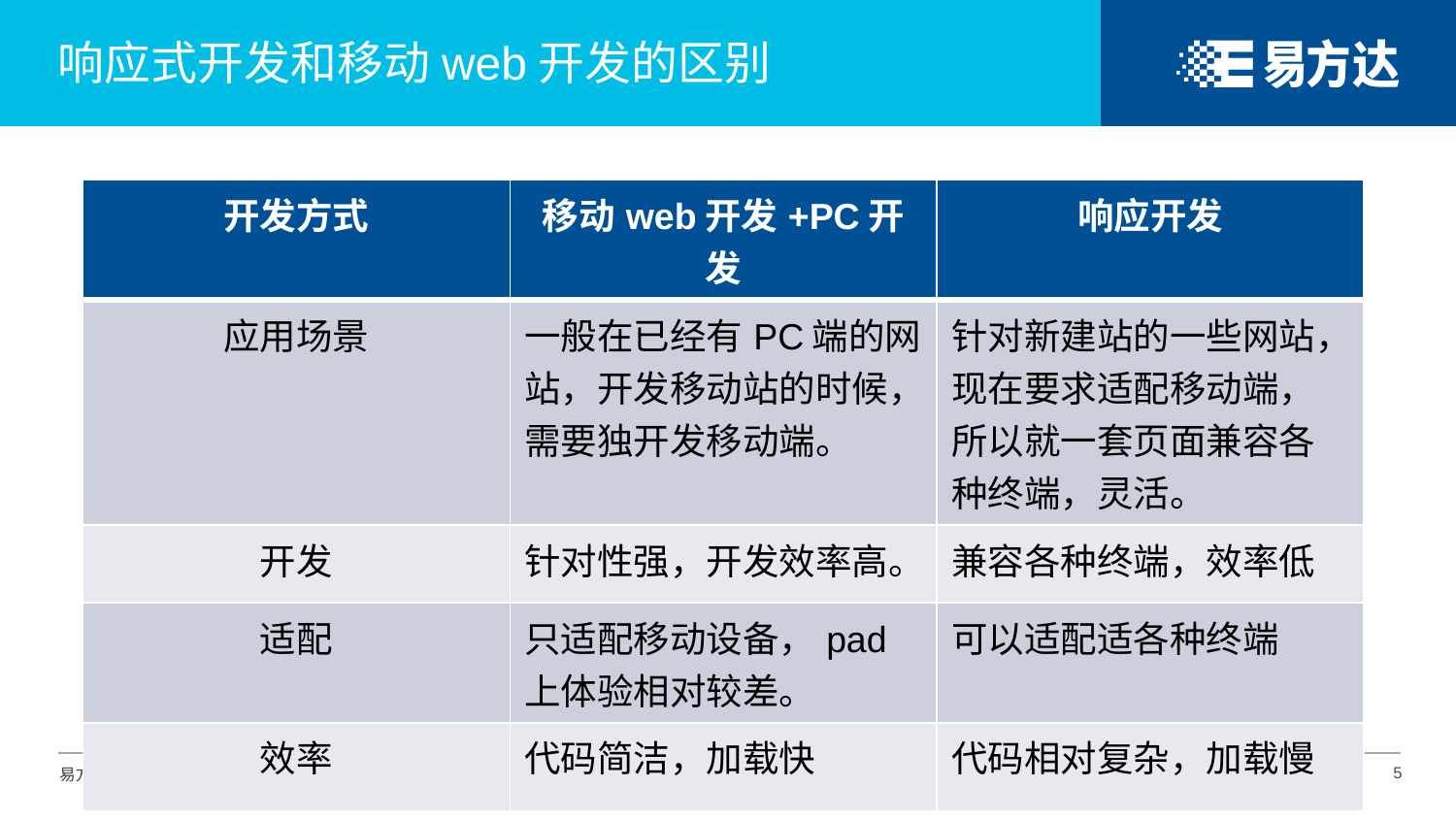

# 响应式开发和移动web开发的区别
| 开发方式 | 移动web开发+PC开发 | 响应开发 |
| --- | --- | --- |
| 应用场景 | 一般在已经有PC端的网站，开发移动站的时候，需要独开发移动端。 | 针对新建站的一些网站，现在要求适配移动端，所以就一套页面兼容各种终端，灵活。 |
| 开发 | 针对性强，开发效率高。 | 兼容各种终端，效率低 |
| 适配 | 只适配移动设备，pad上体验相对较差。 | 可以适配适各种终端 |
| 效率 | 代码简洁，加载快 | 代码相对复杂，加载慢 |